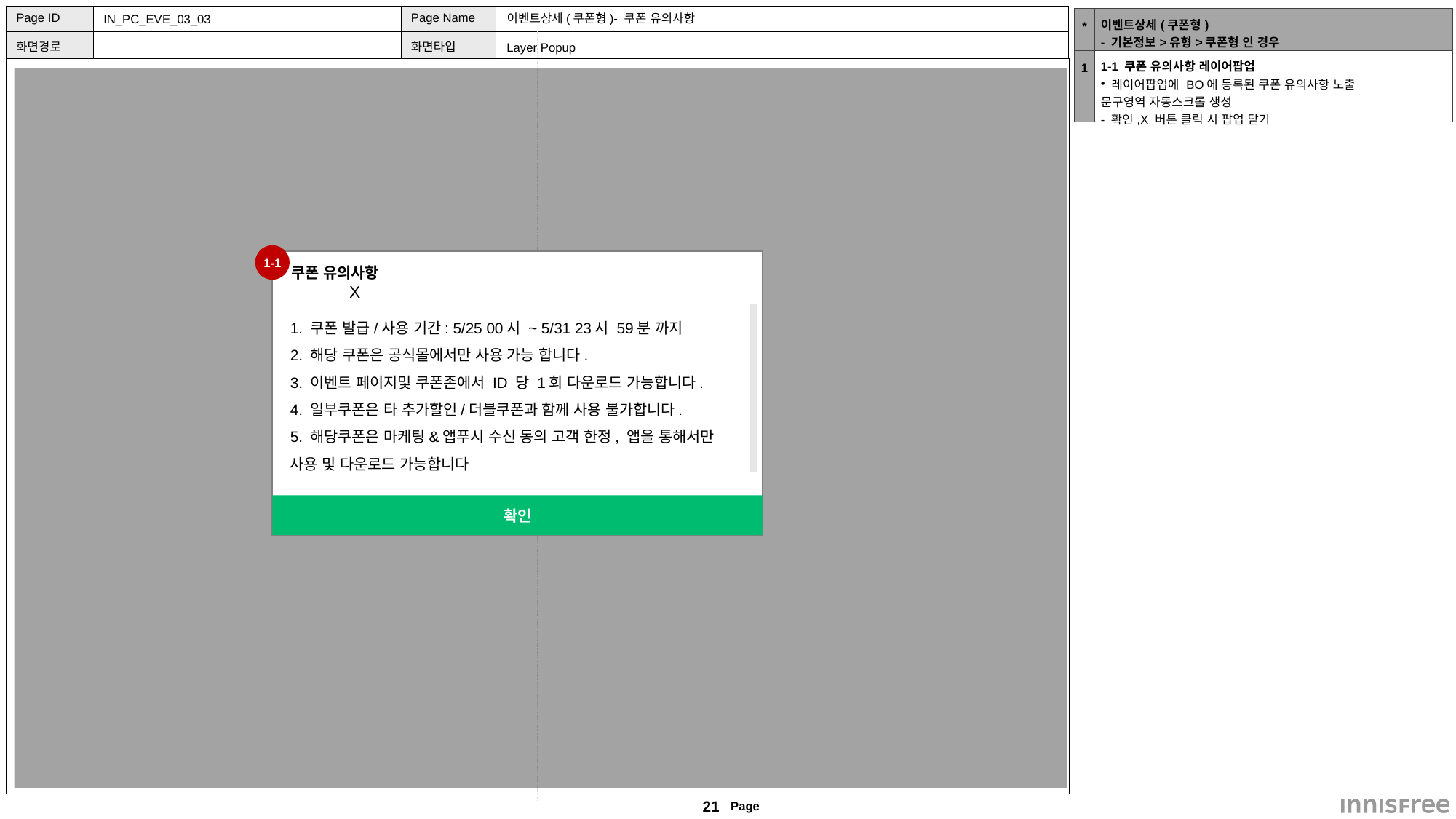

IN_PC_EVE_03_03
# 이벤트상세(쿠폰형)- 쿠폰 유의사항
| \* | 이벤트상세(쿠폰형) - 기본정보>유형>쿠폰형 인 경우 |
| --- | --- |
| 1 | 1-1 쿠폰 유의사항 레이어팝업 레이어팝업에 BO에 등록된 쿠폰 유의사항 노출 문구영역 자동스크롤 생성 - 확인,X 버튼 클릭 시 팝업 닫기 |
Layer Popup

1-1

쿠폰 유의사항                                                                                                     X
1. 쿠폰 발급/사용 기간: 5/25 00시 ~ 5/31 23시 59분 까지
2. 해당 쿠폰은 공식몰에서만 사용 가능 합니다.
3. 이벤트 페이지및 쿠폰존에서 ID 당 1회 다운로드 가능합니다.
4. 일부쿠폰은 타 추가할인/더블쿠폰과 함께 사용 불가합니다.
5. 해당쿠폰은 마케팅&앱푸시 수신 동의 고객 한정, 앱을 통해서만 사용 및 다운로드 가능합니다
확인